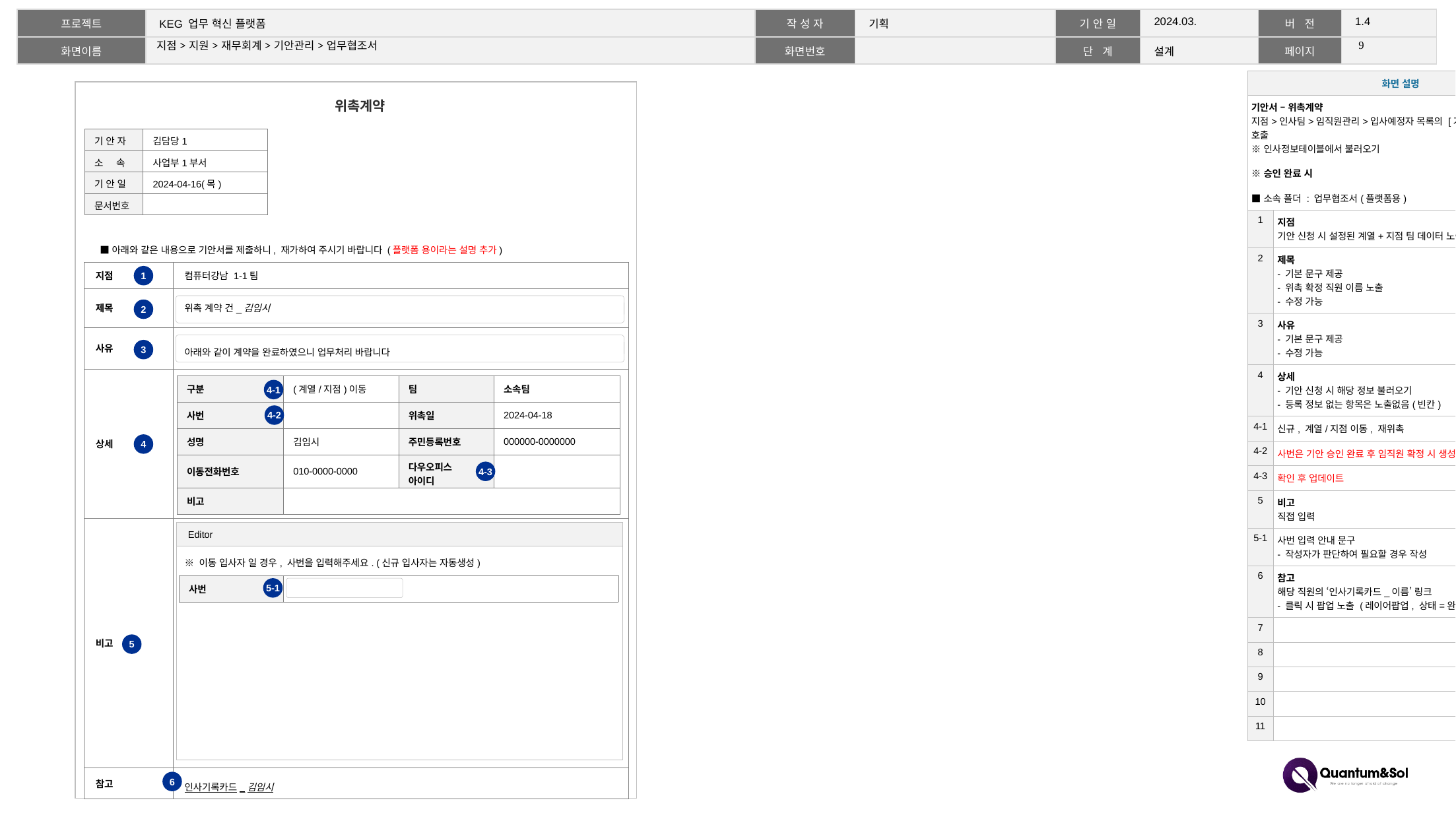

9

# 지점>지원>재무회계>기안관리>업무협조서
| 화면 설명 |  |
| --- | --- |
| 기안서 – 위촉계약 지점>인사팀>임직원관리>입사예정자 목록의 [기안] 버튼 클릭했을 때 호출 ※인사정보테이블에서 불러오기 ※승인 완료 시 ■소속 폴더 : 업무협조서(플랫폼용) |  |
| 1 | 지점 기안 신청 시 설정된 계열+지점 팀 데이터 노출 |
| 2 | 제목 - 기본 문구 제공 - 위촉 확정 직원 이름 노출 - 수정 가능 |
| 3 | 사유 - 기본 문구 제공 - 수정 가능 |
| 4 | 상세 - 기안 신청 시 해당 정보 불러오기 - 등록 정보 없는 항목은 노출없음(빈칸) |
| 4-1 | 신규, 계열/지점 이동, 재위촉 |
| 4-2 | 사번은 기안 승인 완료 후 임직원 확정 시 생성 |
| 4-3 | 확인 후 업데이트 |
| 5 | 비고 직접 입력 |
| 5-1 | 사번 입력 안내 문구 - 작성자가 판단하여 필요할 경우 작성 |
| 6 | 참고 해당 직원의 ‘인사기록카드\_이름’ 링크 - 클릭 시 팝업 노출 (레이어팝업, 상태=완료) |
| 7 |  |
| 8 |  |
| 9 |  |
| 10 |  |
| 11 |  |
위촉계약
| 기 안 자 | 김담당1 |
| --- | --- |
| 소 속 | 사업부1부서 |
| 기 안 일 | 2024-04-16(목) |
| 문서번호 |  |
■아래와 같은 내용으로 기안서를 제출하니, 재가하여 주시기 바랍니다 (플랫폼 용이라는 설명 추가)
| 지점 | 컴퓨터강남 1-1팀 |
| --- | --- |
| 제목 | 위촉 계약 건\_김임시 |
| 사유 | 아래와 같이 계약을 완료하였으니 업무처리 바랍니다 |
| 상세 |  |
| 비고 | ※ 이동 입사자 일 경우, 사번을 입력해주세요. (신규 입사자는 자동생성) |
| 참고 | 인사기록카드\_김임시 |
1

2

3
| 구분 | (계열/지점)이동 | 팀 | 소속팀 |
| --- | --- | --- | --- |
| 사번 |  | 위촉일 | 2024-04-18 |
| 성명 | 김임시 | 주민등록번호 | 000000-0000000 |
| 이동전화번호 | 010-0000-0000 | 다우오피스 아이디 |  |
| 비고 |  |  |  |
4-1
4-2
4
4-3

Editor
| 사번 |  |
| --- | --- |
5-1

5
6